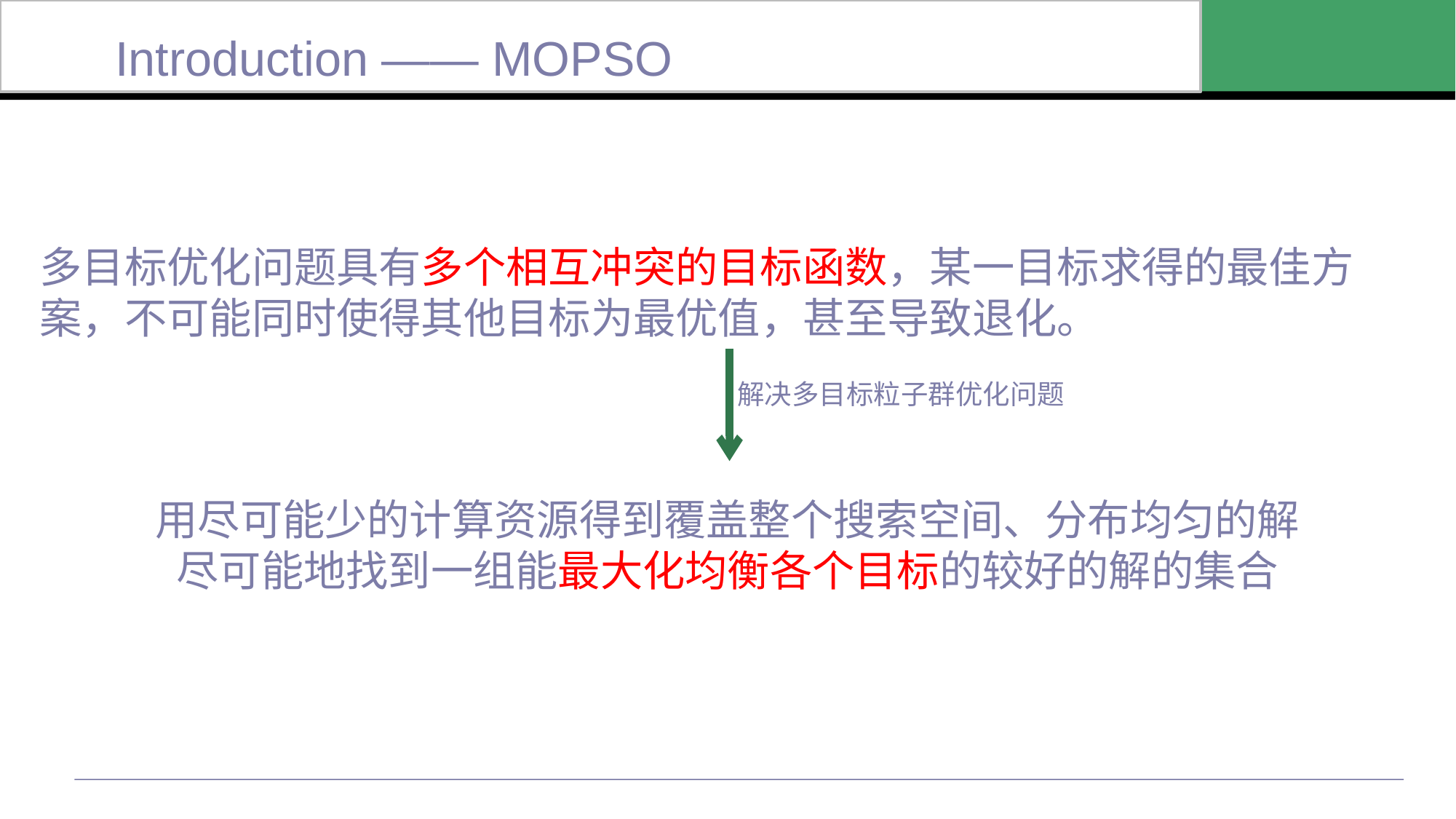

#
Introduction —— MOPSO

多目标优化问题具有多个相互冲突的目标函数，某一目标求得的最佳方案，不可能同时使得其他目标为最优值，甚至导致退化。
解决多目标粒子群优化问题
用尽可能少的计算资源得到覆盖整个搜索空间、分布均匀的解
尽可能地找到一组能最大化均衡各个目标的较好的解的集合